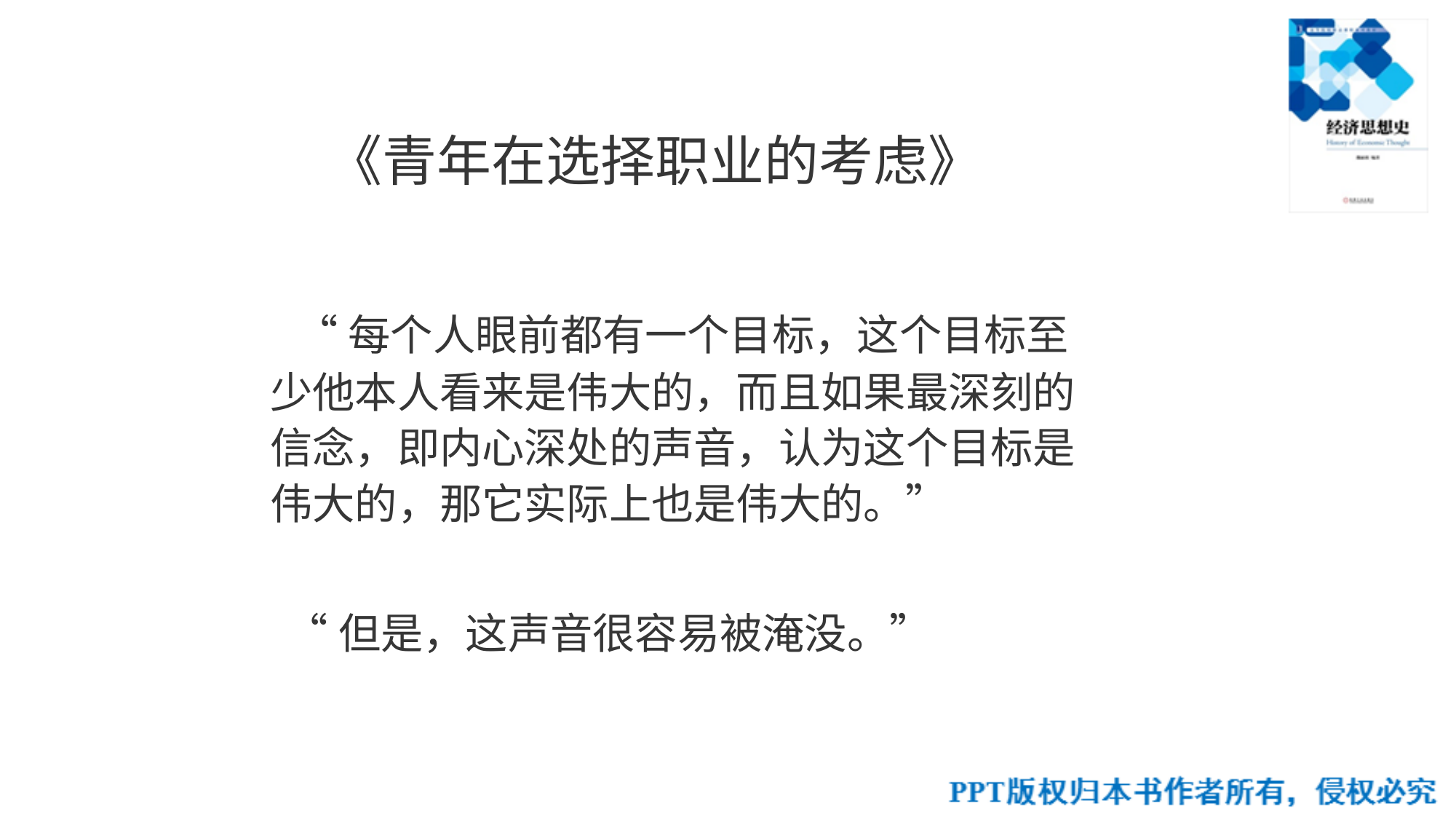

《青年在选择职业的考虑》

       “每个人眼前都有一个目标，这个目标至少他本人看来是伟大的，而且如果最深刻的信念，即内心深处的声音，认为这个目标是伟大的，那它实际上也是伟大的。”

      “但是，这声音很容易被淹没。”